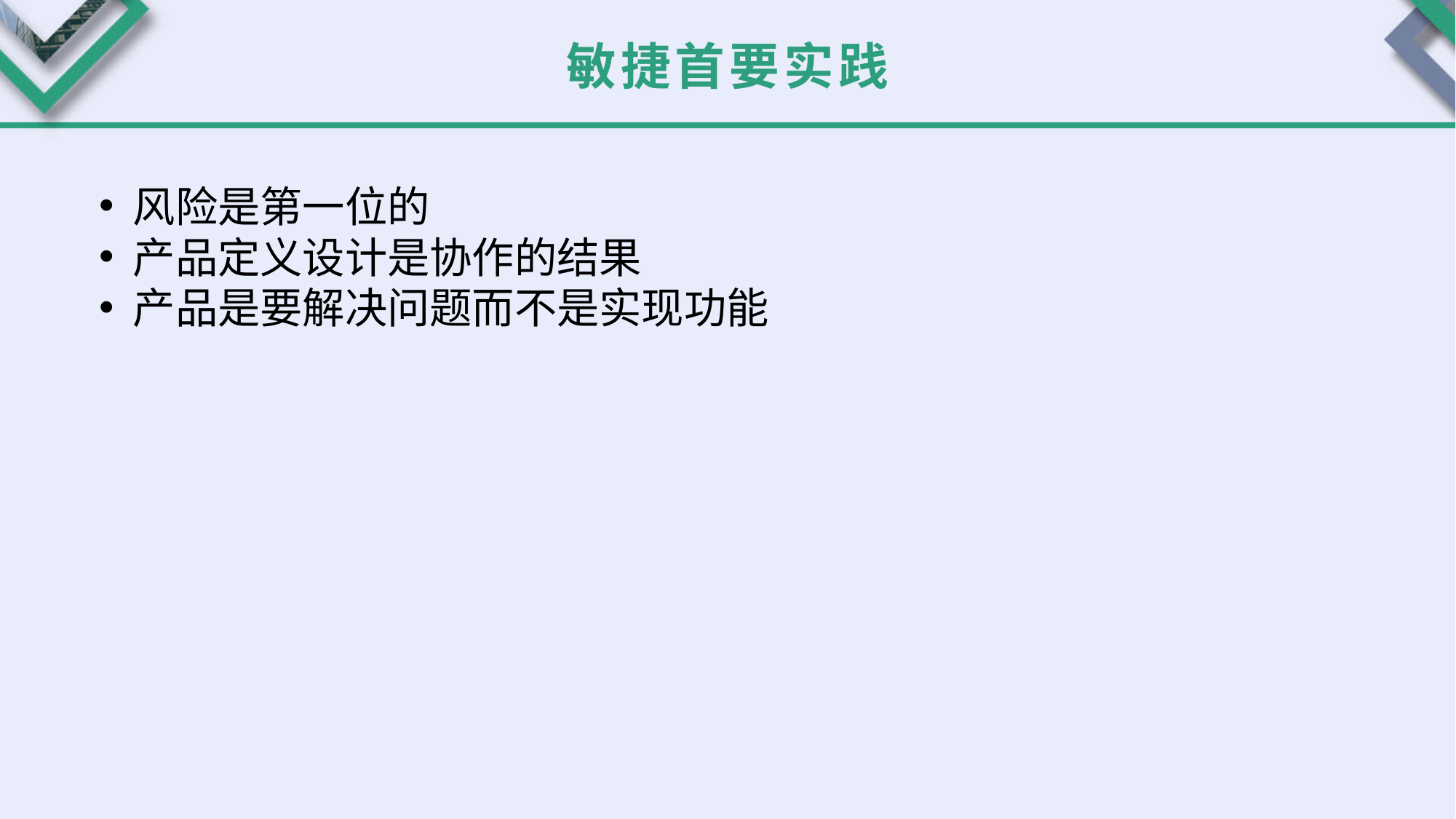

敏捷首要实践
风险是第一位的
产品定义设计是协作的结果
产品是要解决问题而不是实现功能